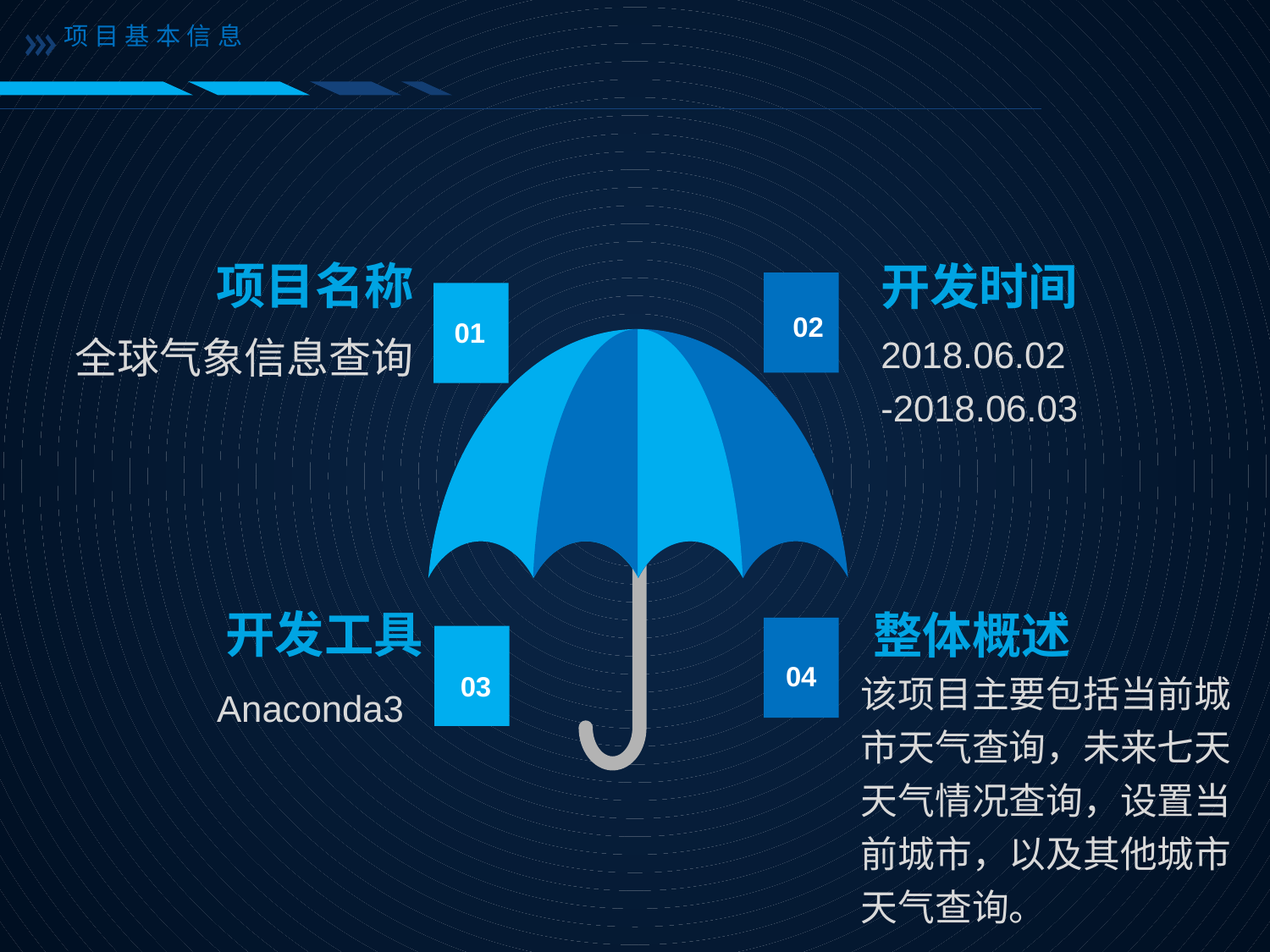

项目基本信息

项目名称
开发时间

02
01
全球气象信息查询
2018.06.02
-2018.06.03

开发工具
整体概述

04
03
该项目主要包括当前城市天气查询，未来七天天气情况查询，设置当前城市，以及其他城市天气查询。
Anaconda3